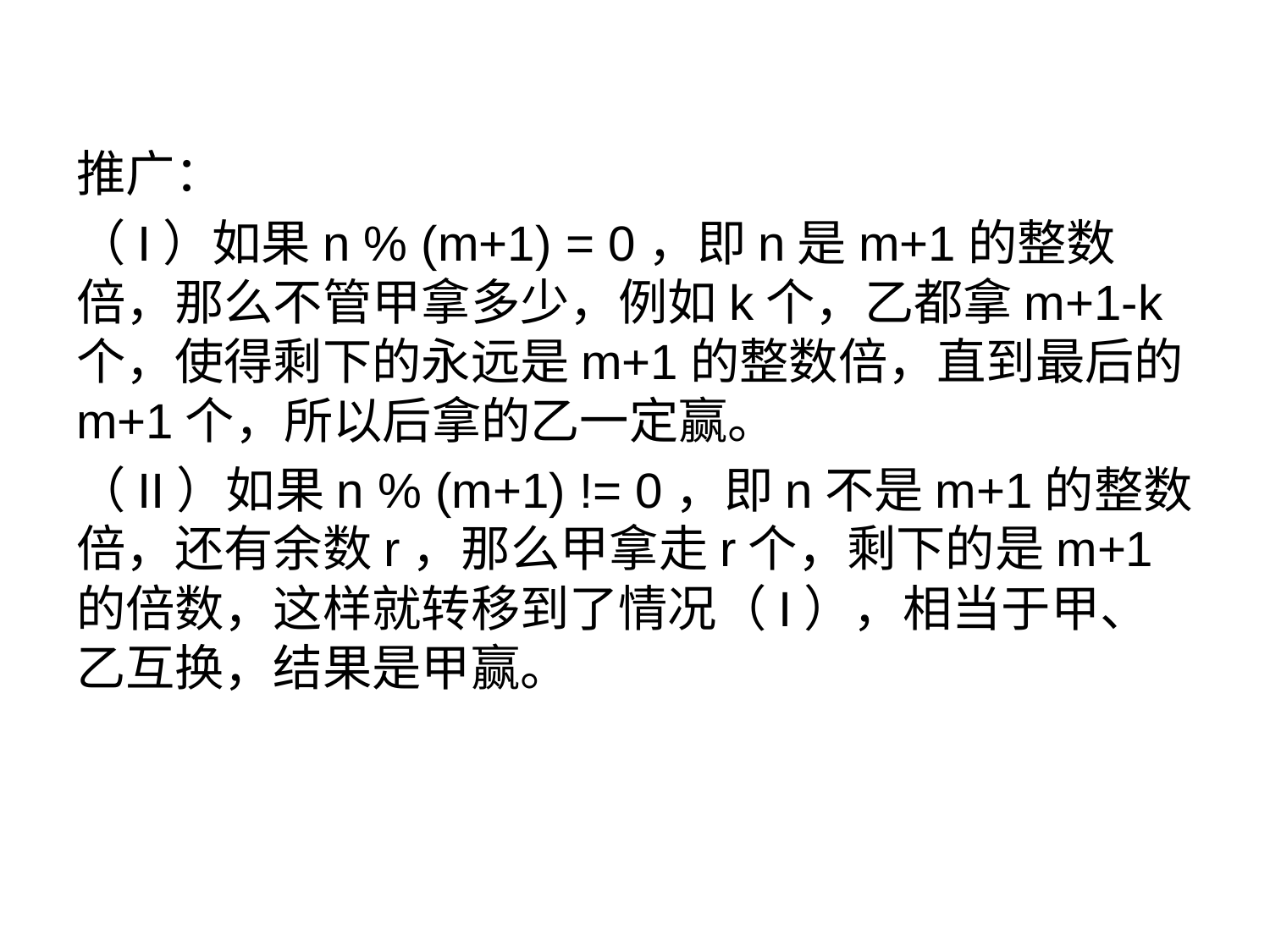

推广：
（I）如果n % (m+1) = 0，即n是m+1的整数倍，那么不管甲拿多少，例如k个，乙都拿m+1-k个，使得剩下的永远是m+1的整数倍，直到最后的m+1个，所以后拿的乙一定赢。
（II）如果n % (m+1) != 0，即n不是m+1的整数倍，还有余数r，那么甲拿走r个，剩下的是m+1的倍数，这样就转移到了情况（I），相当于甲、乙互换，结果是甲赢。